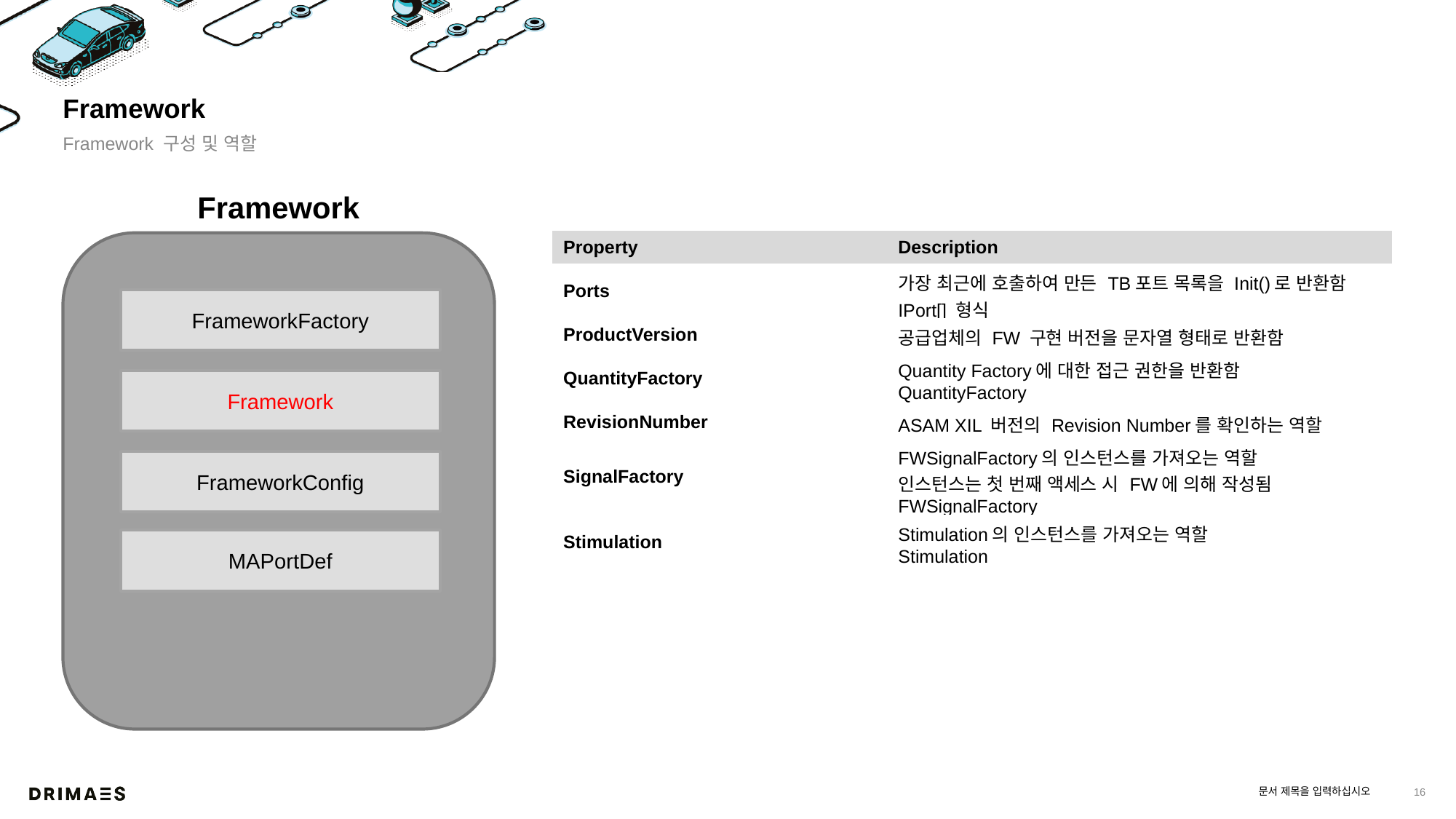

# Framework
Framework 구성 및 역할
Framework
| Property | Description |
| --- | --- |
| Ports | 가장 최근에 호출하여 만든 TB포트 목록을 Init()로 반환함 IPort[] 형식 |
| ProductVersion | 공급업체의 FW 구현 버전을 문자열 형태로 반환함 |
| QuantityFactory | Quantity Factory에 대한 접근 권한을 반환함 QuantityFactory |
| RevisionNumber | ASAM XIL 버전의 Revision Number를 확인하는 역할 |
| SignalFactory | FWSignalFactory의 인스턴스를 가져오는 역할 인스턴스는 첫 번째 액세스 시 FW에 의해 작성됨 FWSignalFactory |
| Stimulation | Stimulation의 인스턴스를 가져오는 역할 Stimulation |

FrameworkFactory
Framework
FrameworkConfig
MAPortDef
문서 제목을 입력하십시오